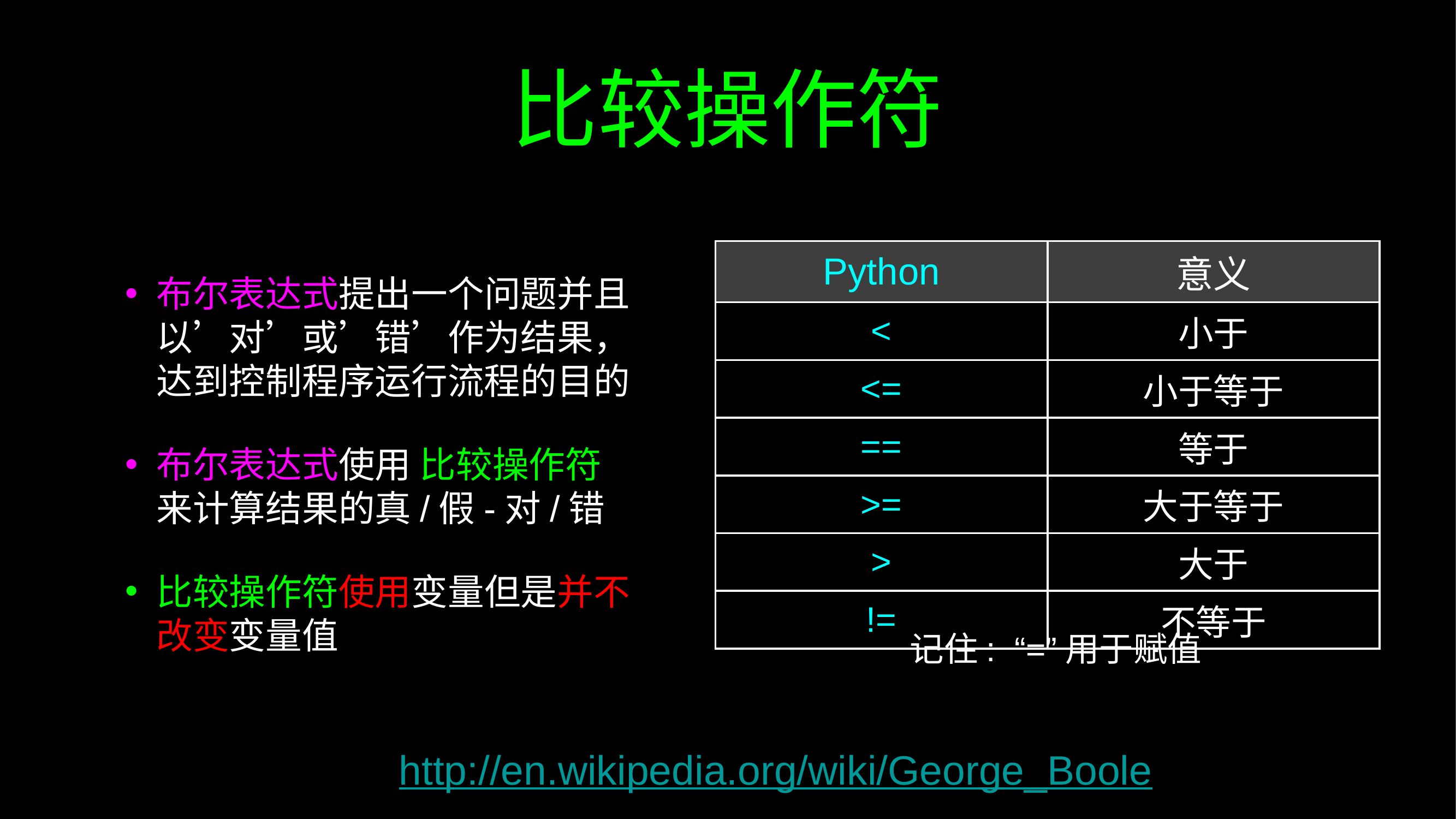

# 比较操作符
布尔表达式提出一个问题并且以’对’或’错’作为结果，达到控制程序运行流程的目的
布尔表达式使用 比较操作符  来计算结果的真/假-对/错
比较操作符使用变量但是并不改变变量值
| Python | 意义 |
| --- | --- |
| < | 小于 |
| <= | 小于等于 |
| == | 等于 |
| >= | 大于等于 |
| > | 大于 |
| != | 不等于 |
记住:  “=”用于赋值
http://en.wikipedia.org/wiki/George_Boole